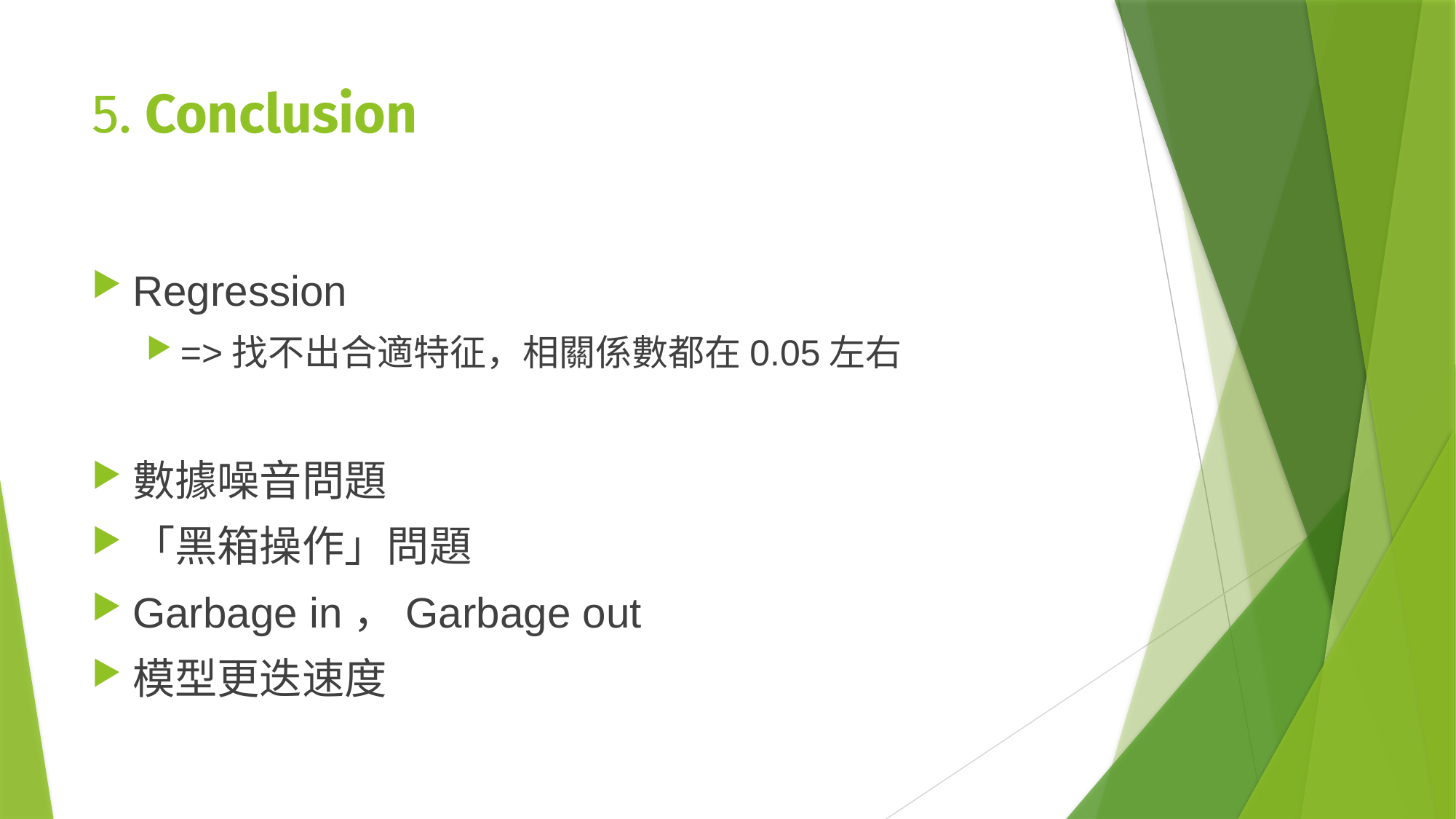

# 5. Conclusion
Regression
=>找不出合適特征，相關係數都在0.05左右

數據噪音問題
「黑箱操作」問題
Garbage in，Garbage out
模型更迭速度